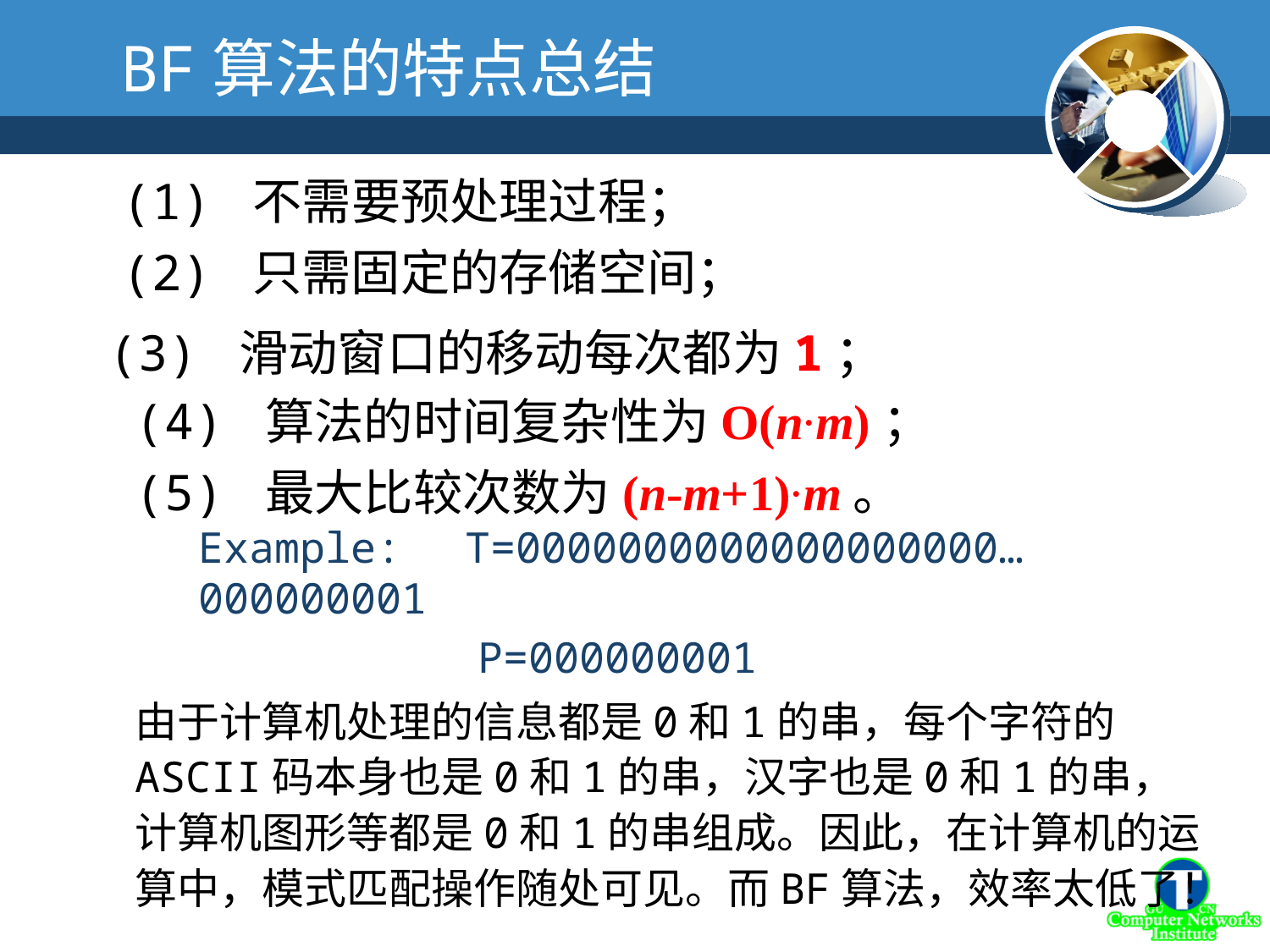

BF算法的特点总结
(1) 不需要预处理过程；

(2) 只需固定的存储空间；
(3) 滑动窗口的移动每次都为1；
(4) 算法的时间复杂性为O(n∙m)；

(5) 最大比较次数为(n-m+1)∙m。
Example:   T=0000000000000000000…000000001
           P=000000001
由于计算机处理的信息都是0和1的串，每个字符的ASCII码本身也是0和1的串，汉字也是0和1的串，计算机图形等都是0和1的串组成。因此，在计算机的运算中，模式匹配操作随处可见。而BF算法，效率太低了！